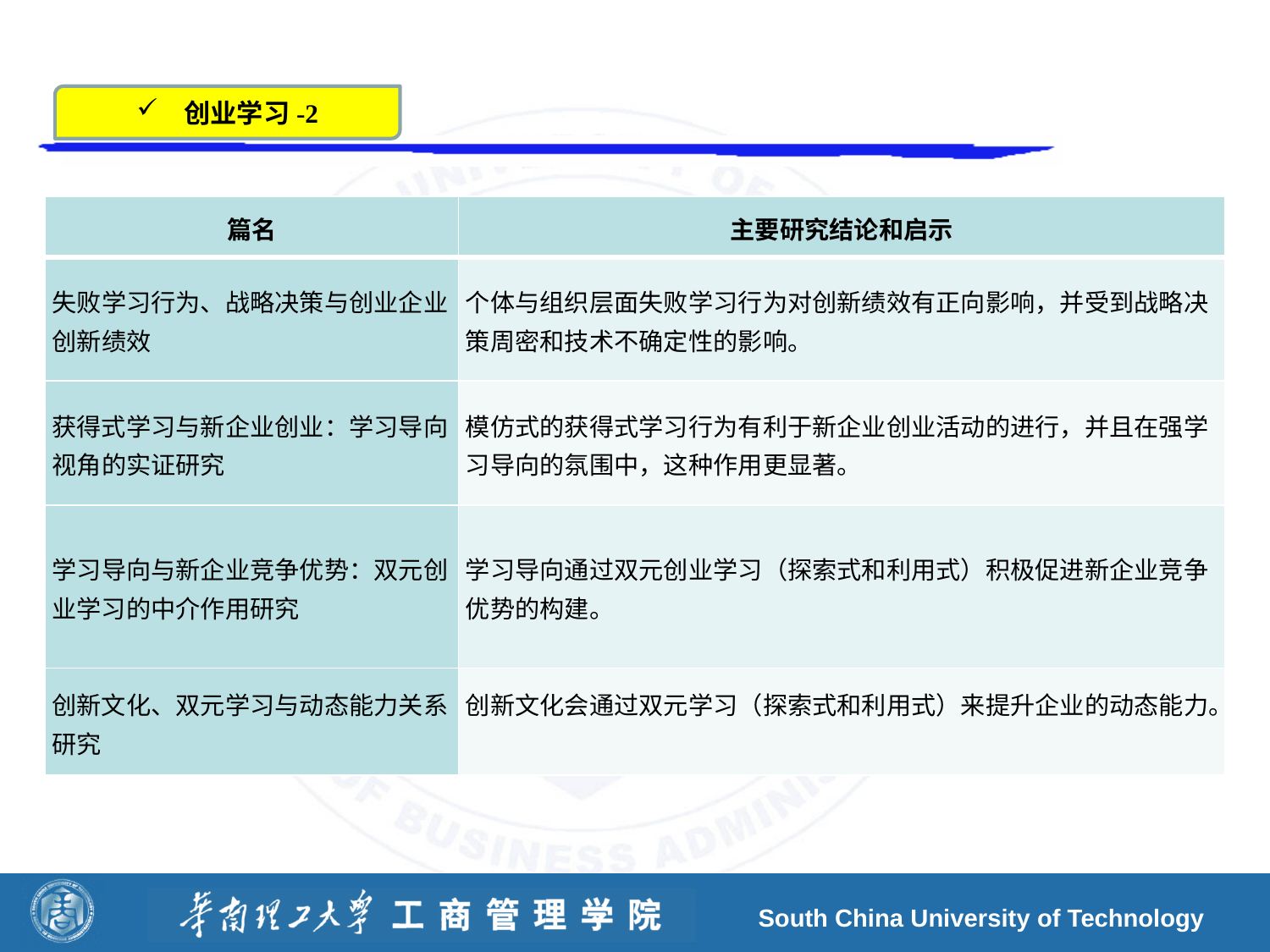

创业学习-2
| 篇名 | 主要研究结论和启示 |
| --- | --- |
| 失败学习行为、战略决策与创业企业创新绩效 | 个体与组织层面失败学习行为对创新绩效有正向影响，并受到战略决策周密和技术不确定性的影响。 |
| 获得式学习与新企业创业：学习导向视角的实证研究 | 模仿式的获得式学习行为有利于新企业创业活动的进行，并且在强学习导向的氛围中，这种作用更显著。 |
| 学习导向与新企业竞争优势：双元创业学习的中介作用研究 | 学习导向通过双元创业学习（探索式和利用式）积极促进新企业竞争优势的构建。 |
| 创新文化、双元学习与动态能力关系研究 | 创新文化会通过双元学习（探索式和利用式）来提升企业的动态能力。 |
South China University of Technology